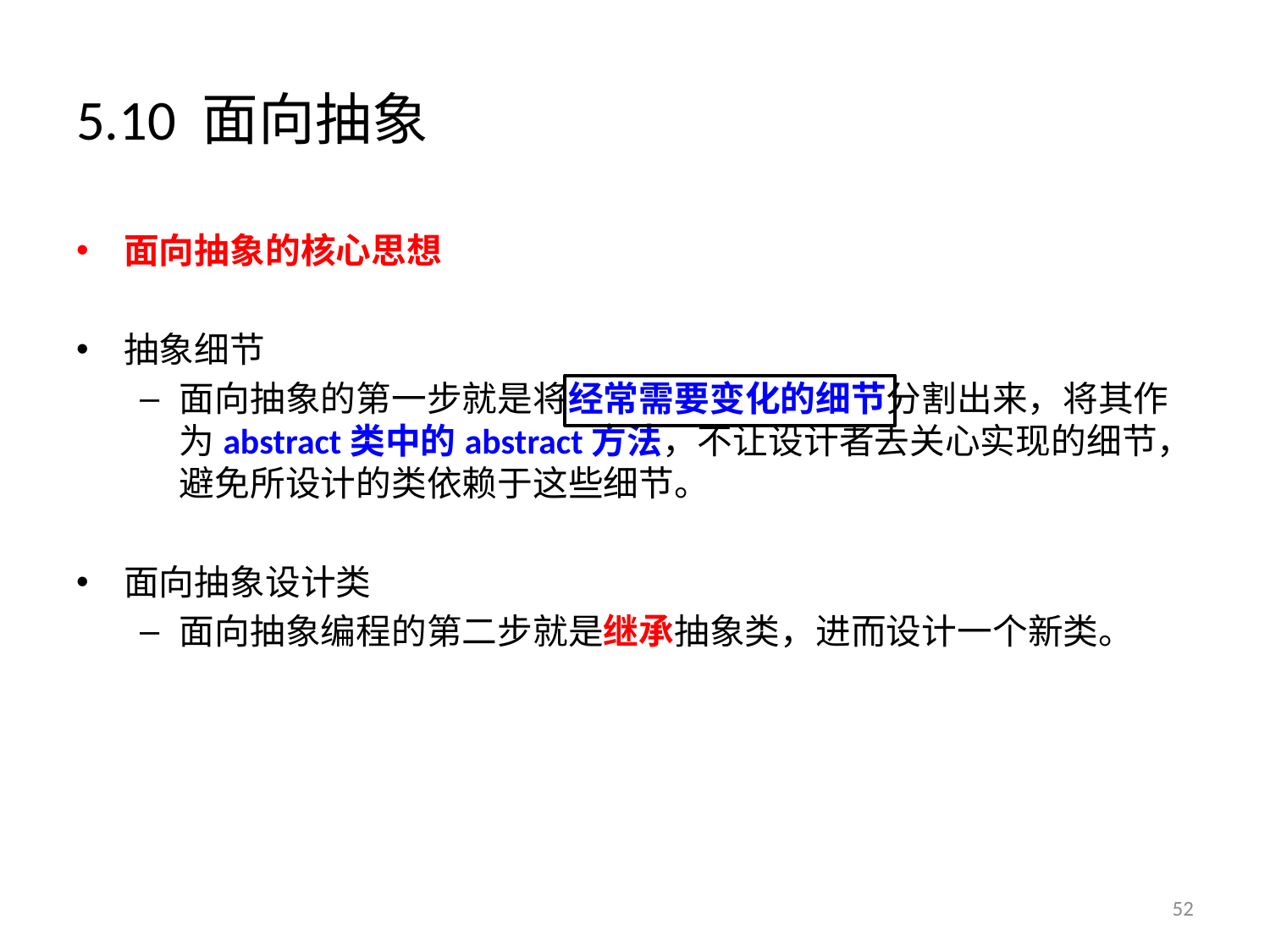

# 5.10 面向抽象
面向抽象的核心思想

抽象细节
面向抽象的第一步就是将经常需要变化的细节分割出来，将其作为abstract类中的abstract方法，不让设计者去关心实现的细节，避免所设计的类依赖于这些细节。

面向抽象设计类
面向抽象编程的第二步就是继承抽象类，进而设计一个新类。

52